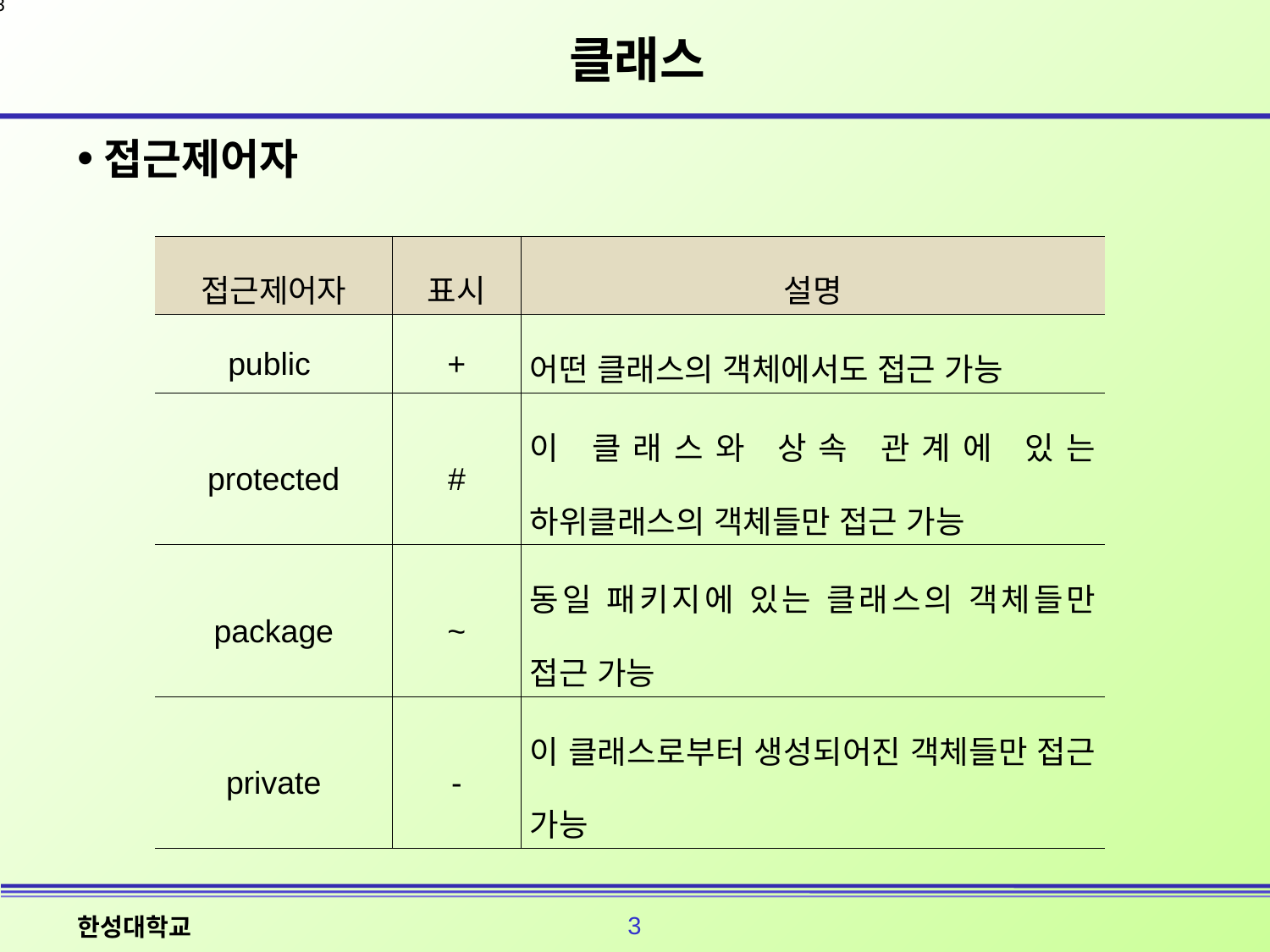

3
# 클래스
접근제어자

| 접근제어자 | 표시 | 설명 |
| --- | --- | --- |
| public | + | 어떤 클래스의 객체에서도 접근 가능 |
| protected | # | 이 클래스와 상속 관계에 있는 하위클래스의 객체들만 접근 가능 |
| package | ~ | 동일 패키지에 있는 클래스의 객체들만 접근 가능 |
| private | - | 이 클래스로부터 생성되어진 객체들만 접근 가능 |